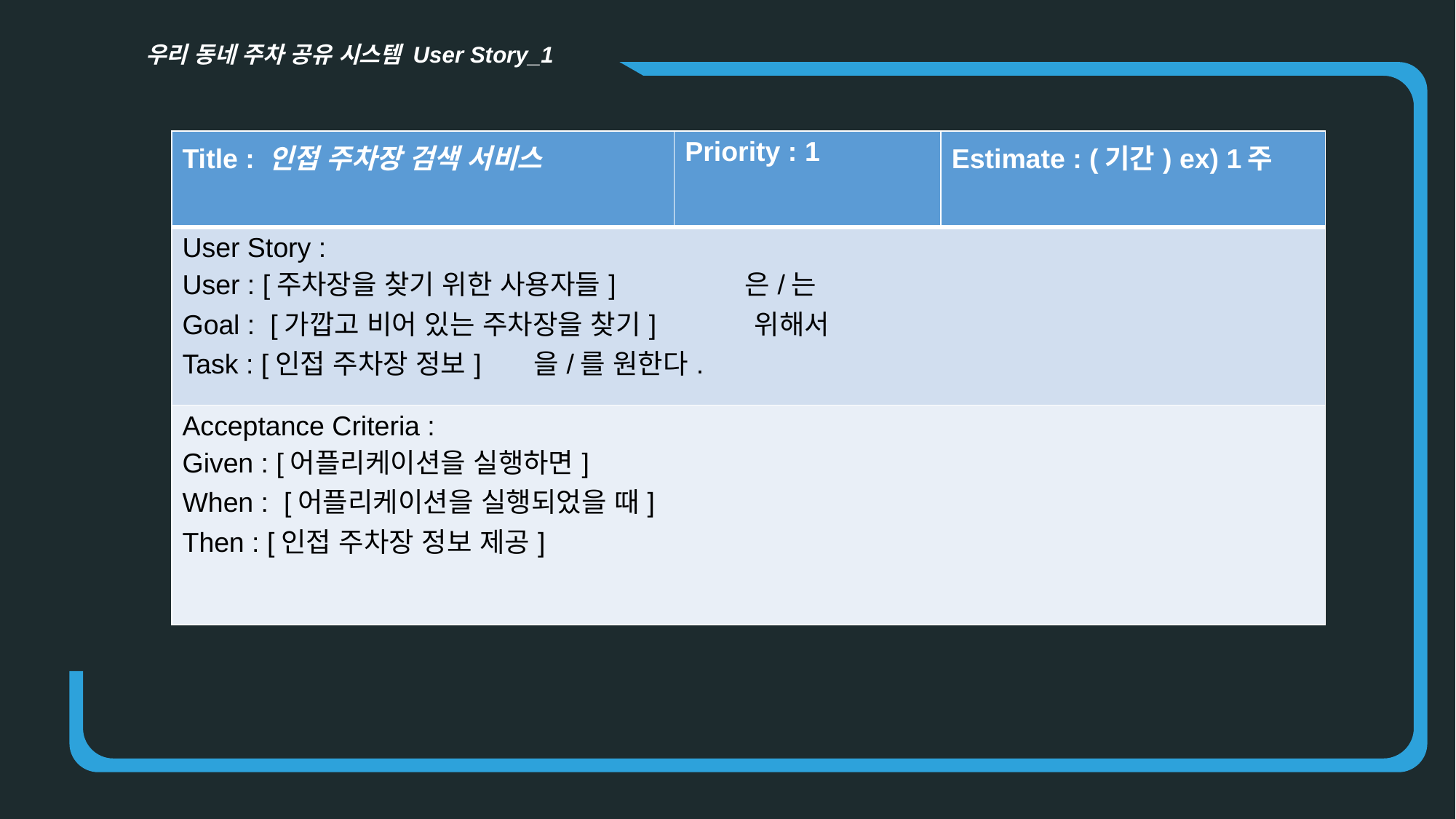

우리 동네 주차 공유 시스템 User Story_1

| Title : 인접 주차장 검색 서비스 | Priority : 1 | Estimate : (기간) ex) 1주 |
| --- | --- | --- |
| User Story : User : [주차장을 찾기 위한 사용자들] 은/는 Goal : [가깝고 비어 있는 주차장을 찾기] 위해서 Task : [인접 주차장 정보] 을/를 원한다. |  |  |
| Acceptance Criteria : Given : [어플리케이션을 실행하면] When : [어플리케이션을 실행되었을 때] Then : [인접 주차장 정보 제공] |  |  |